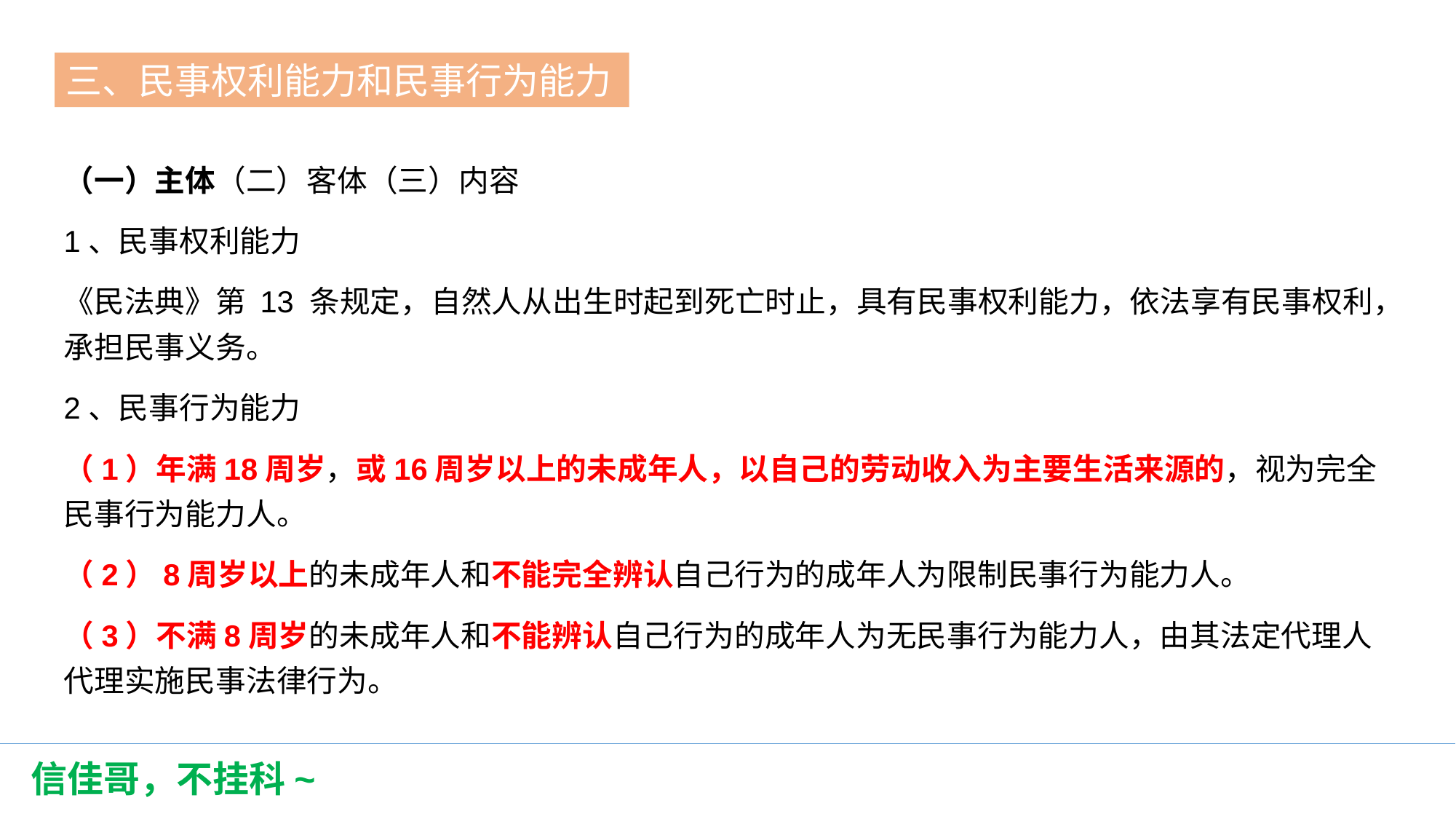

三、民事权利能力和民事行为能力
第一节
（一）主体（二）客体（三）内容
1、民事权利能力
《民法典》第 13 条规定，自然人从出生时起到死亡时止，具有民事权利能力，依法享有民事权利，承担民事义务。
2、民事行为能力
（1）年满18周岁，或16周岁以上的未成年人，以自己的劳动收入为主要生活来源的，视为完全民事行为能力人。
（2）8周岁以上的未成年人和不能完全辨认自己行为的成年人为限制民事行为能力人。
（3）不满8周岁的未成年人和不能辨认自己行为的成年人为无民事行为能力人，由其法定代理人代理实施民事法律行为。